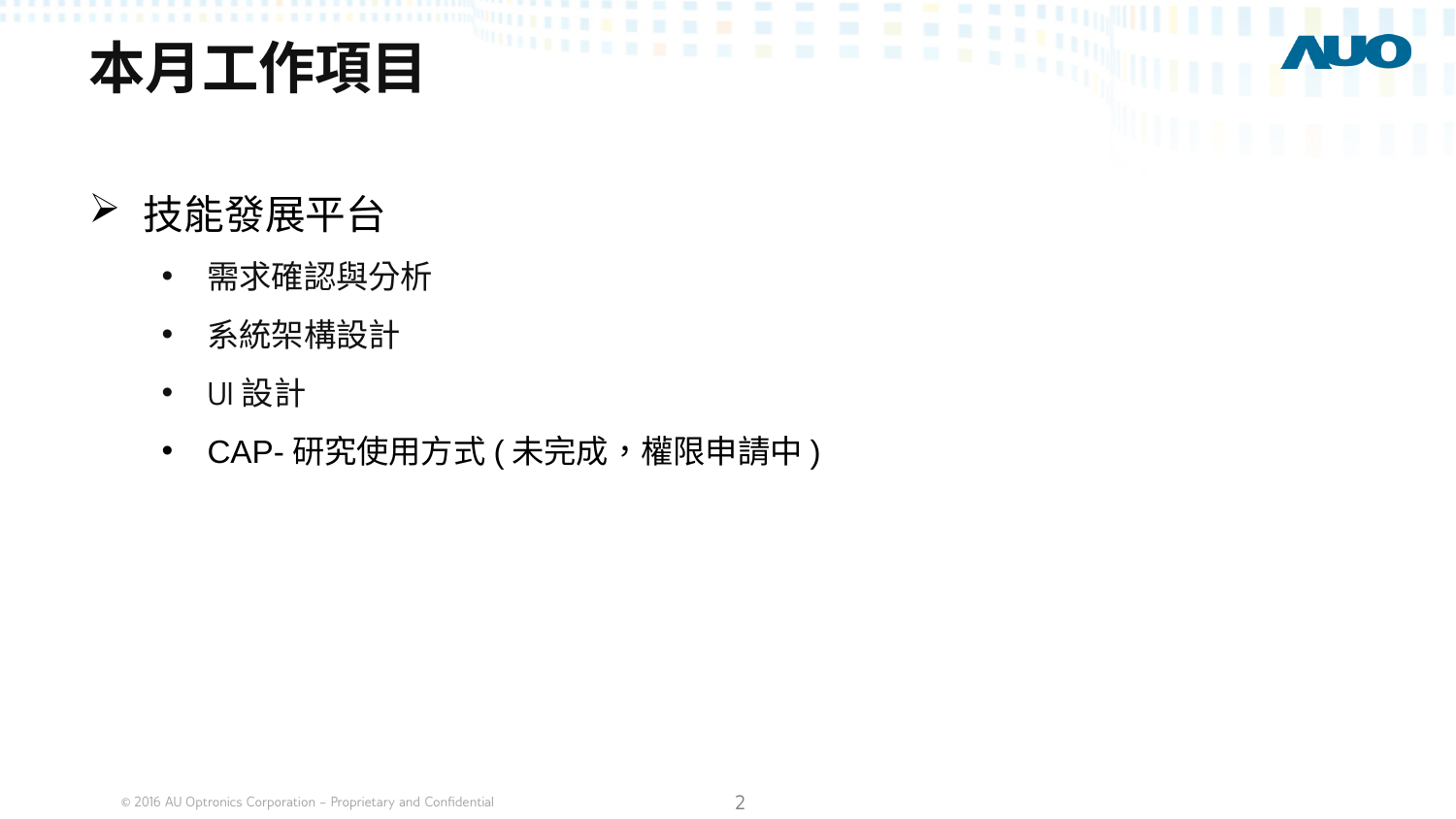

# 本月工作項目
技能發展平台
需求確認與分析
系統架構設計
UI設計
CAP-研究使用方式(未完成，權限申請中)